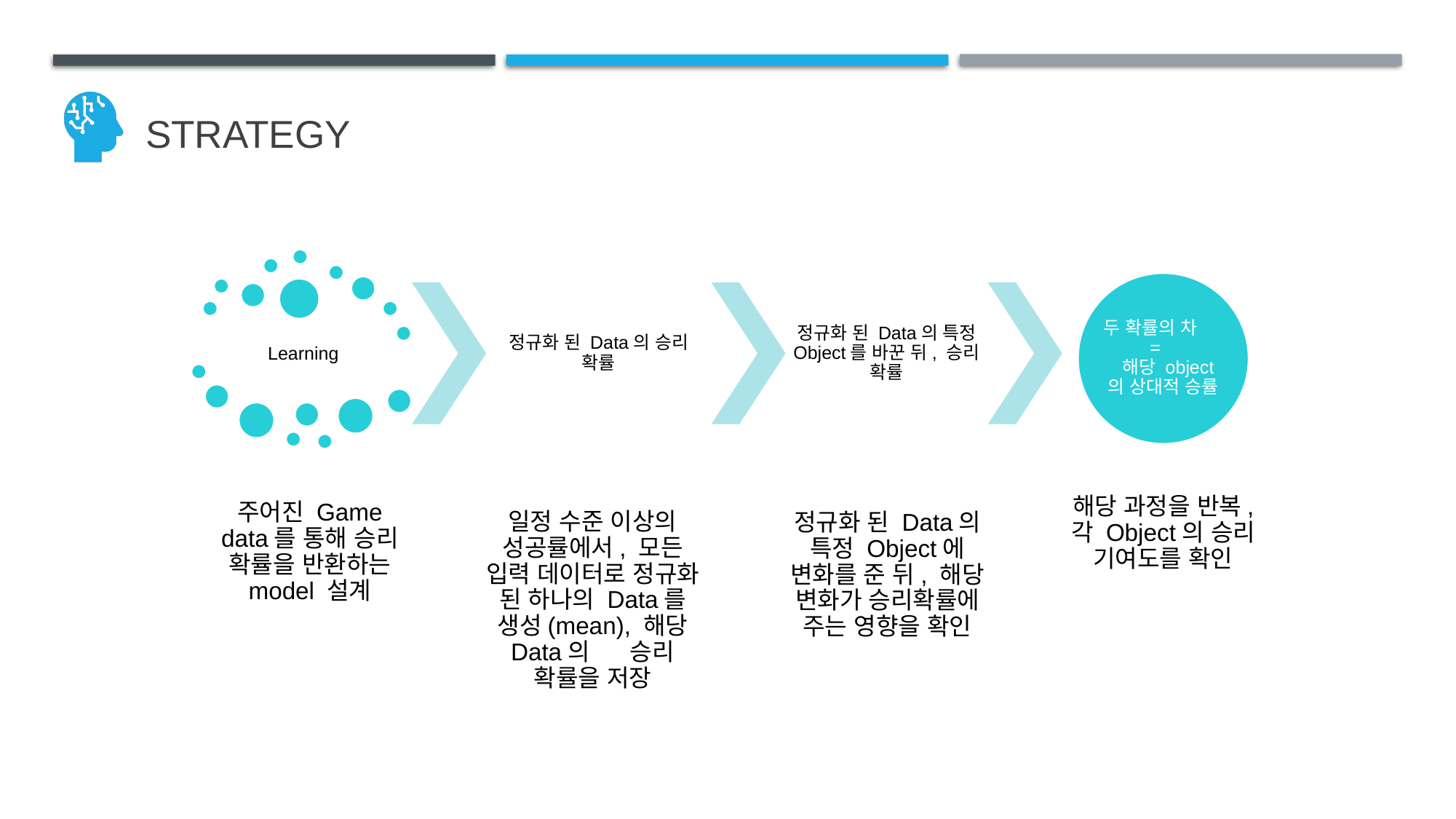

# strategy
Learning
주어진 Game data를 통해 승리 확률을 반환하는 model 설계
정규화 된 Data의 승리 확률
일정 수준 이상의 성공률에서, 모든 입력 데이터로 정규화 된 하나의 Data를 생성(mean), 해당 Data의      승리 확률을 저장
정규화 된 Data의 특정 Object를 바꾼 뒤, 승리 확률
정규화 된 Data의 특정 Object에 변화를 준 뒤, 해당 변화가 승리확률에 주는 영향을 확인
두 확률의 차              =               해당 object의 상대적 승률
해당 과정을 반복, 각 Object의 승리 기여도를 확인